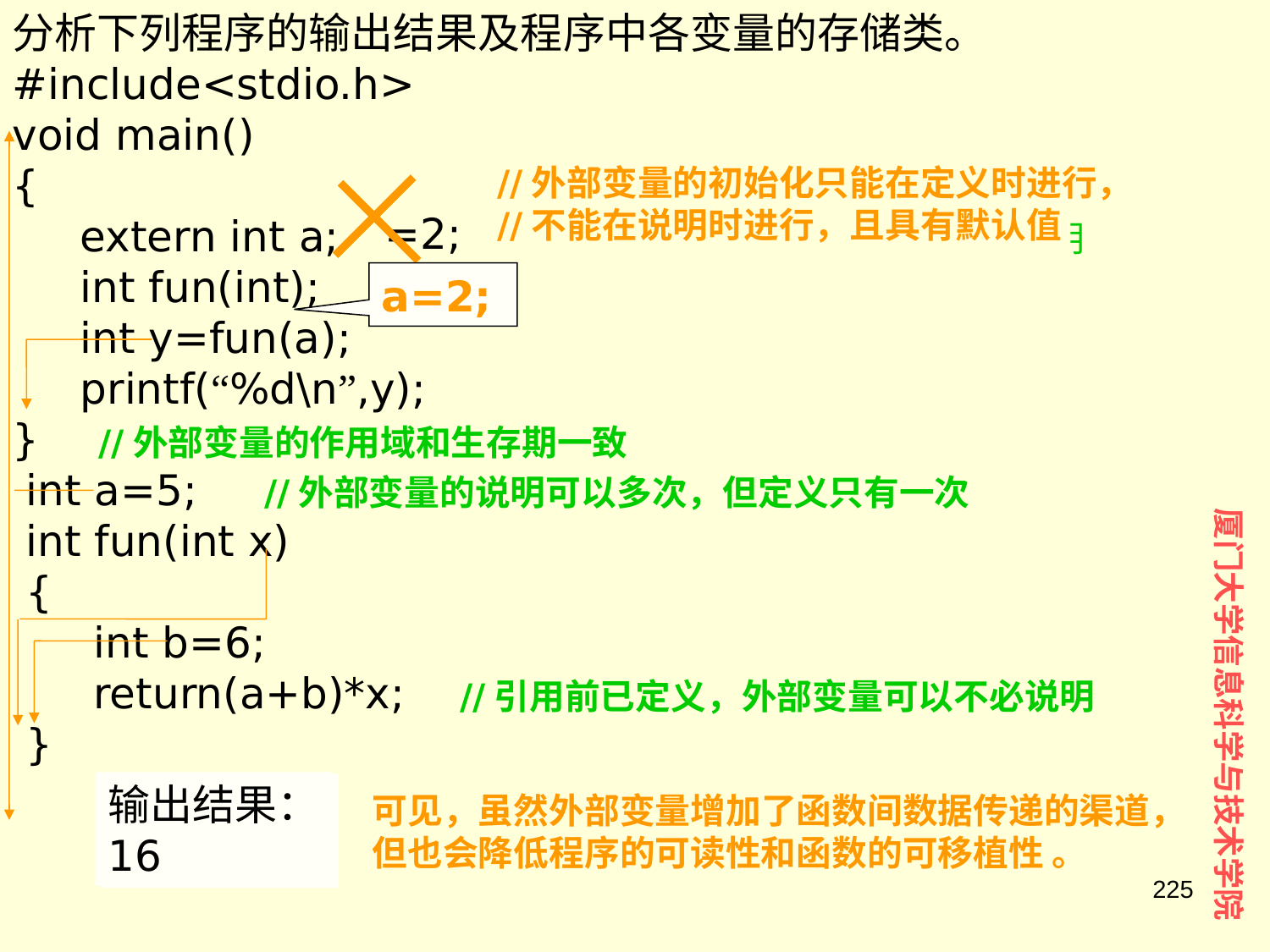

分析下列程序的输出结果及程序中各变量的存储类。
#include<stdio.h>
void main()
{
     extern int a;
     int fun(int);
     int y=fun(a);
     printf(“%d\n”,y);
}
 int a=5;
 int fun(int x)
 {
      int b=6;
      return(a+b)*x;
 }

//外部变量的初始化只能在定义时进行，
//不能在说明时进行，且具有默认值

=2;
//外部变量a定义在后，引用在前，必须说明
a=2;

//外部变量的作用域和生存期一致
//外部变量的说明可以多次，但定义只有一次

//引用前已定义，外部变量可以不必说明
输出结果：
16
输出结果：
55
可见，虽然外部变量增加了函数间数据传递的渠道，
但也会降低程序的可读性和函数的可移植性 。
225